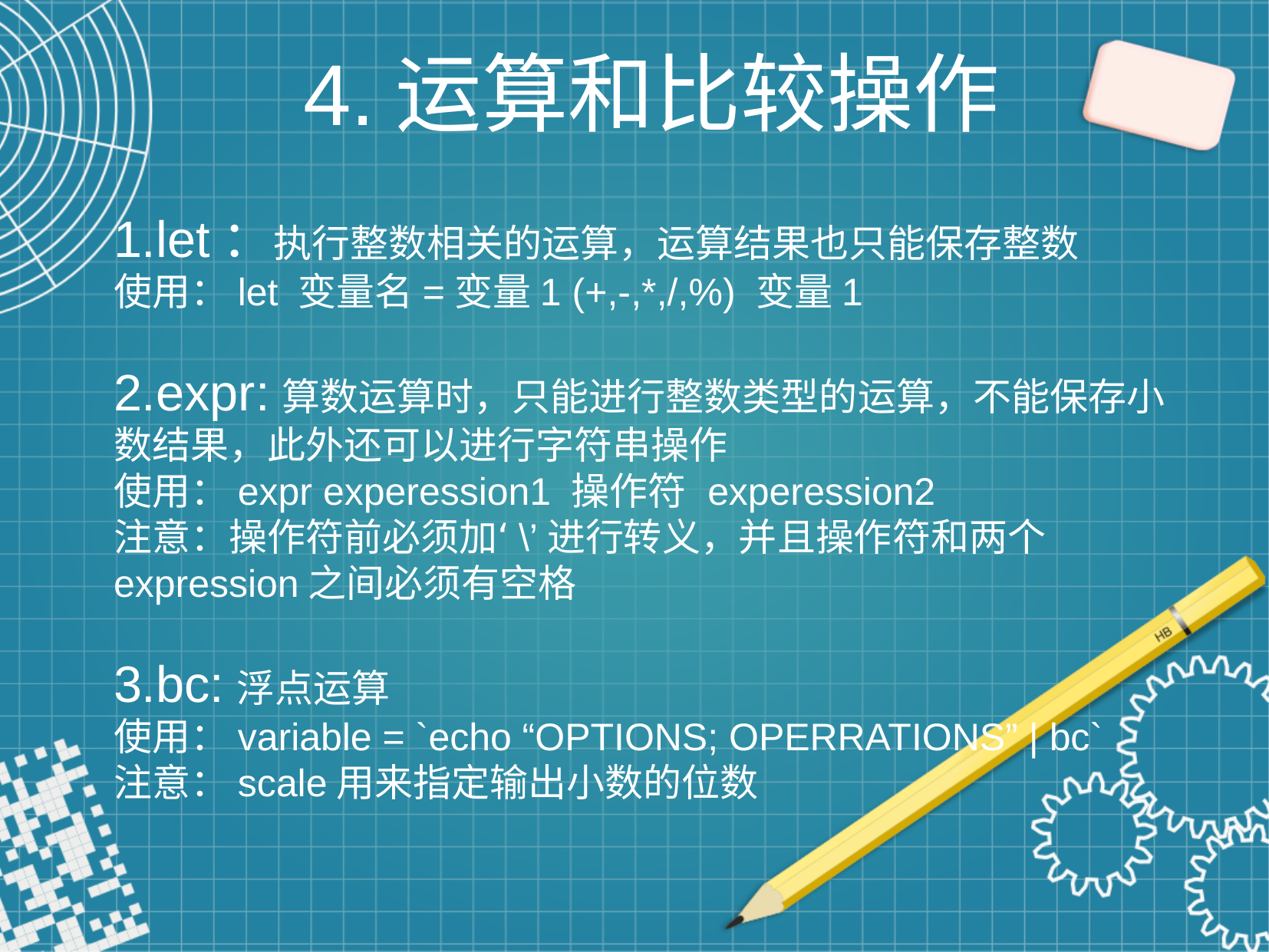

4.运算和比较操作
1.let：执行整数相关的运算，运算结果也只能保存整数
使用：let 变量名=变量1 (+,-,*,/,%) 变量1

2.expr:算数运算时，只能进行整数类型的运算，不能保存小数结果，此外还可以进行字符串操作
使用：expr experession1 操作符 experession2
注意：操作符前必须加‘\’进行转义，并且操作符和两个expression之间必须有空格

3.bc:浮点运算
使用：variable = `echo “OPTIONS; OPERRATIONS” | bc`
注意：scale用来指定输出小数的位数